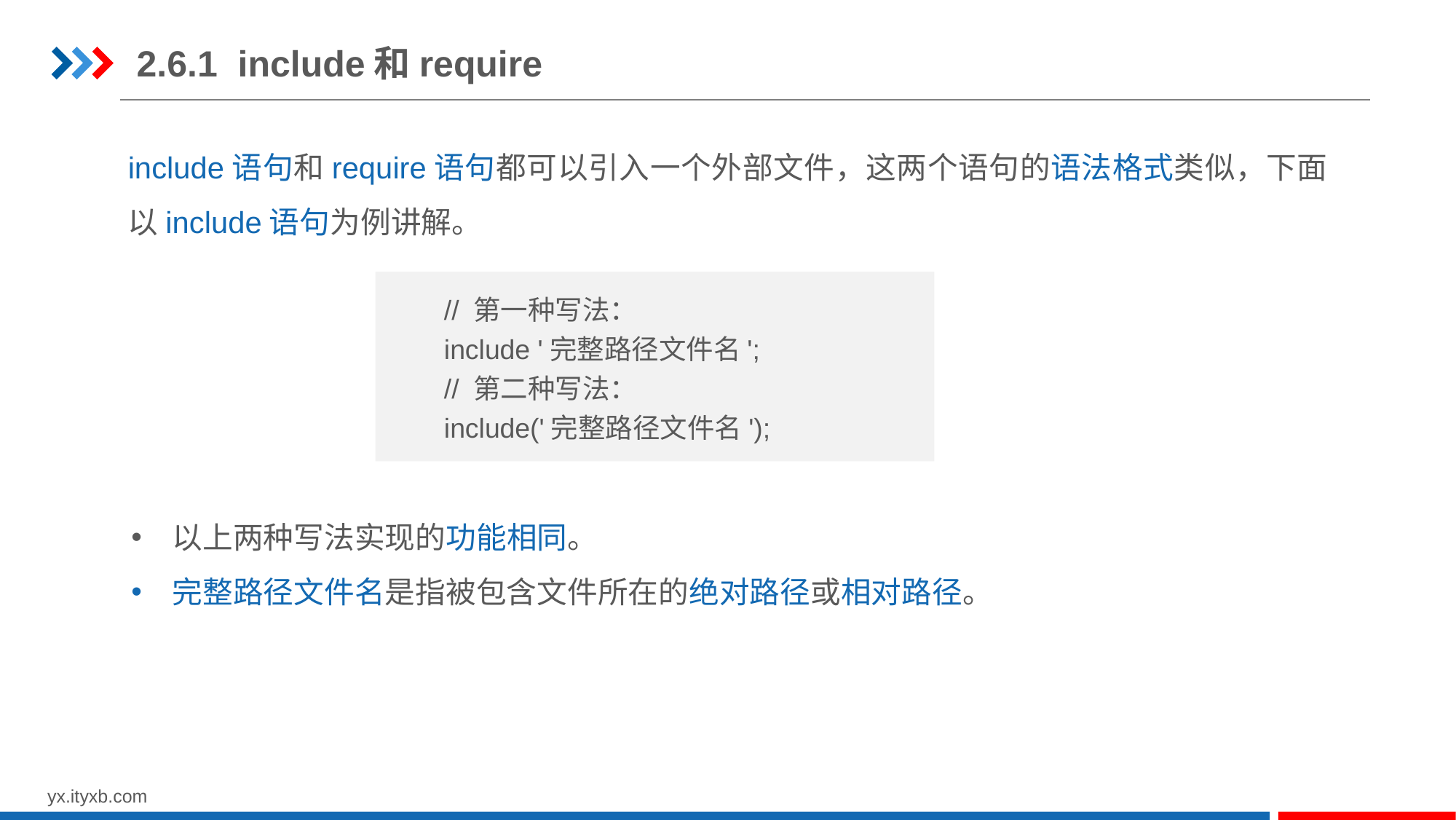

2.6.1  include和require
include语句和require语句都可以引入一个外部文件，这两个语句的语法格式类似，下面以include语句为例讲解。

// 第一种写法：
include '完整路径文件名';
// 第二种写法：
include('完整路径文件名');
以上两种写法实现的功能相同。
完整路径文件名是指被包含文件所在的绝对路径或相对路径。